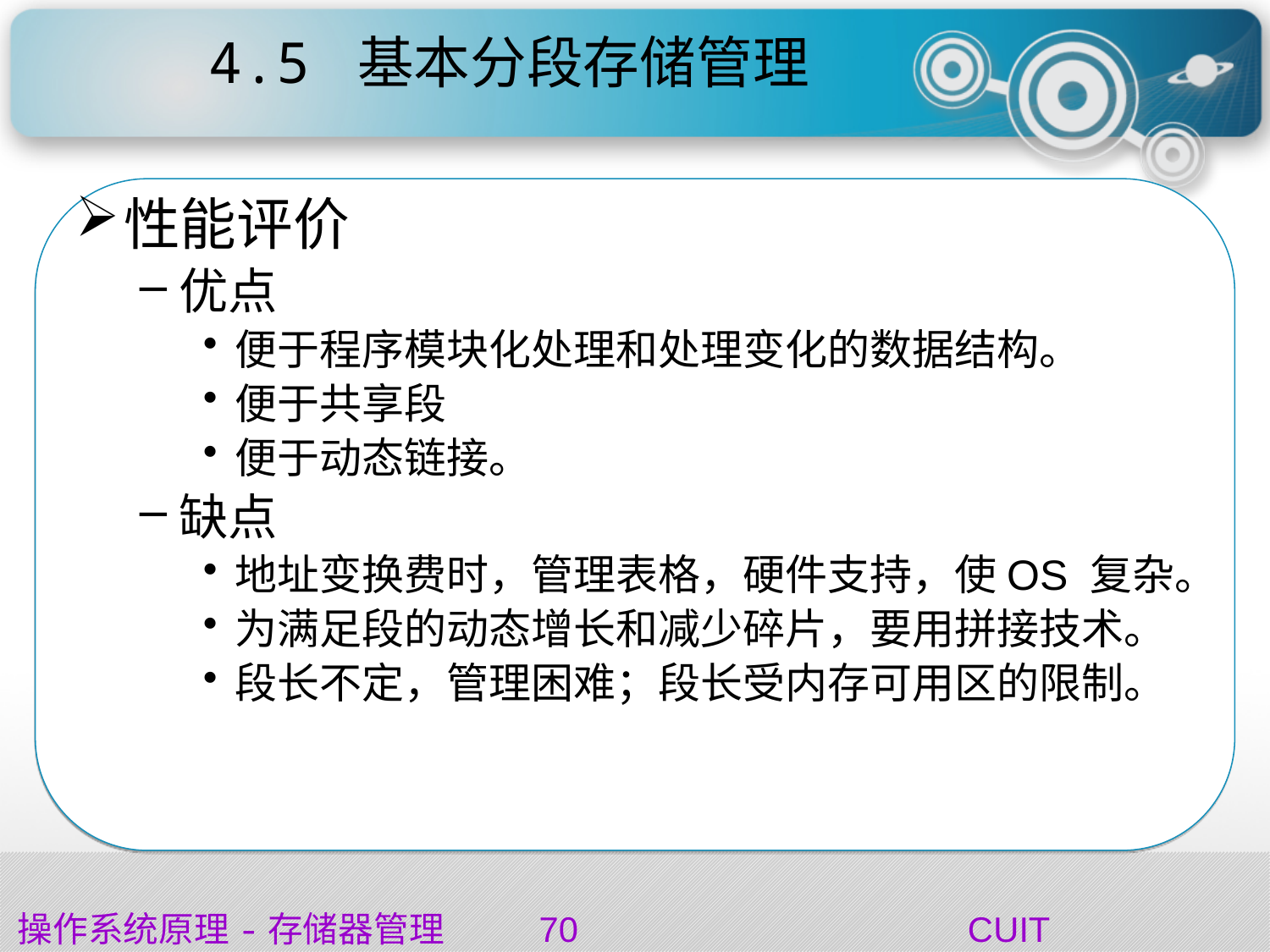

# 4.5 基本分段存储管理
性能评价
优点
便于程序模块化处理和处理变化的数据结构。
便于共享段
便于动态链接。
缺点
地址变换费时，管理表格，硬件支持，使OS 复杂。
为满足段的动态增长和减少碎片，要用拼接技术。
段长不定，管理困难；段长受内存可用区的限制。